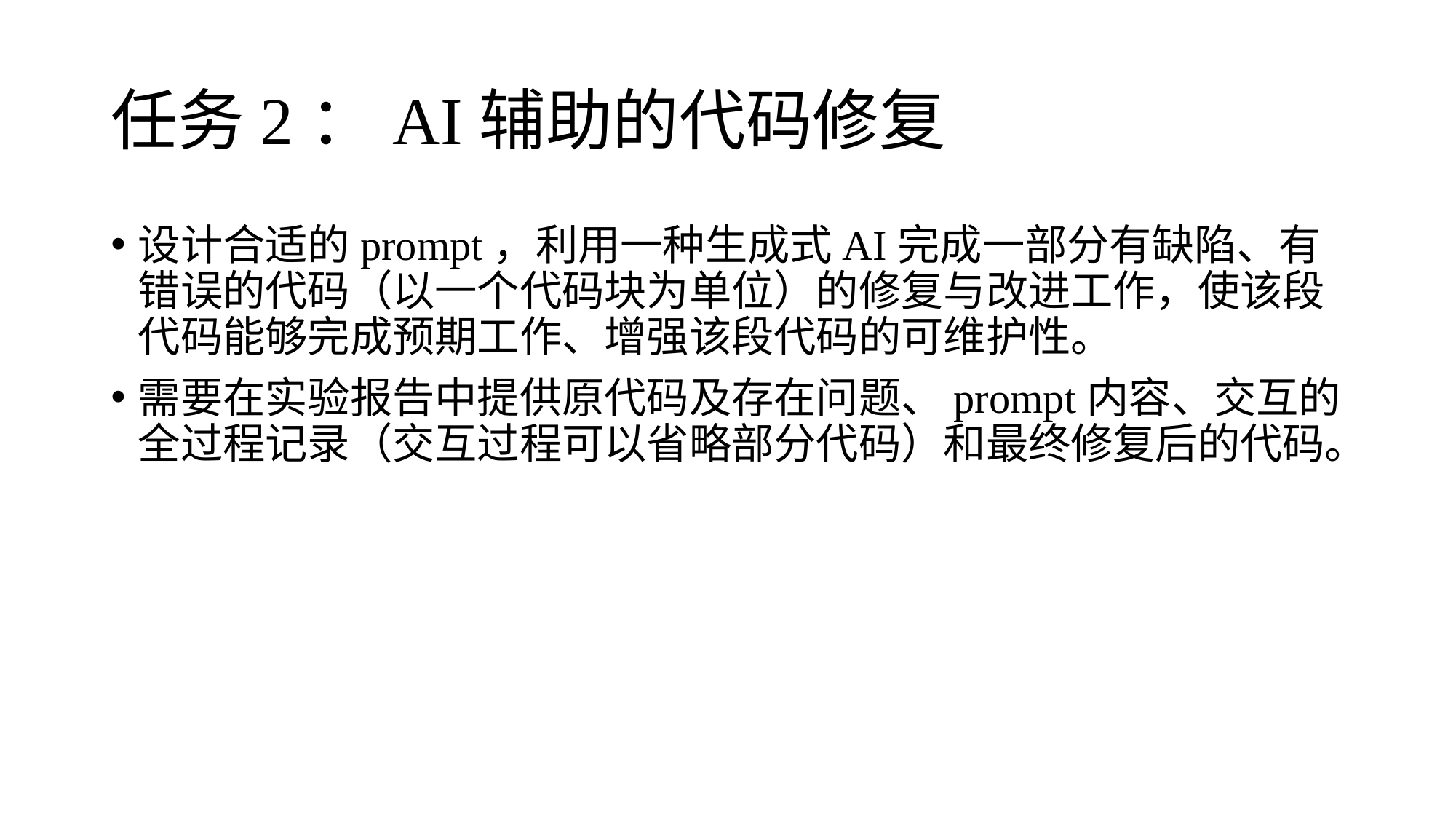

# 任务2：AI辅助的代码修复
设计合适的prompt，利用一种生成式AI完成一部分有缺陷、有错误的代码（以一个代码块为单位）的修复与改进工作，使该段代码能够完成预期工作、增强该段代码的可维护性。
需要在实验报告中提供原代码及存在问题、prompt内容、交互的全过程记录（交互过程可以省略部分代码）和最终修复后的代码。